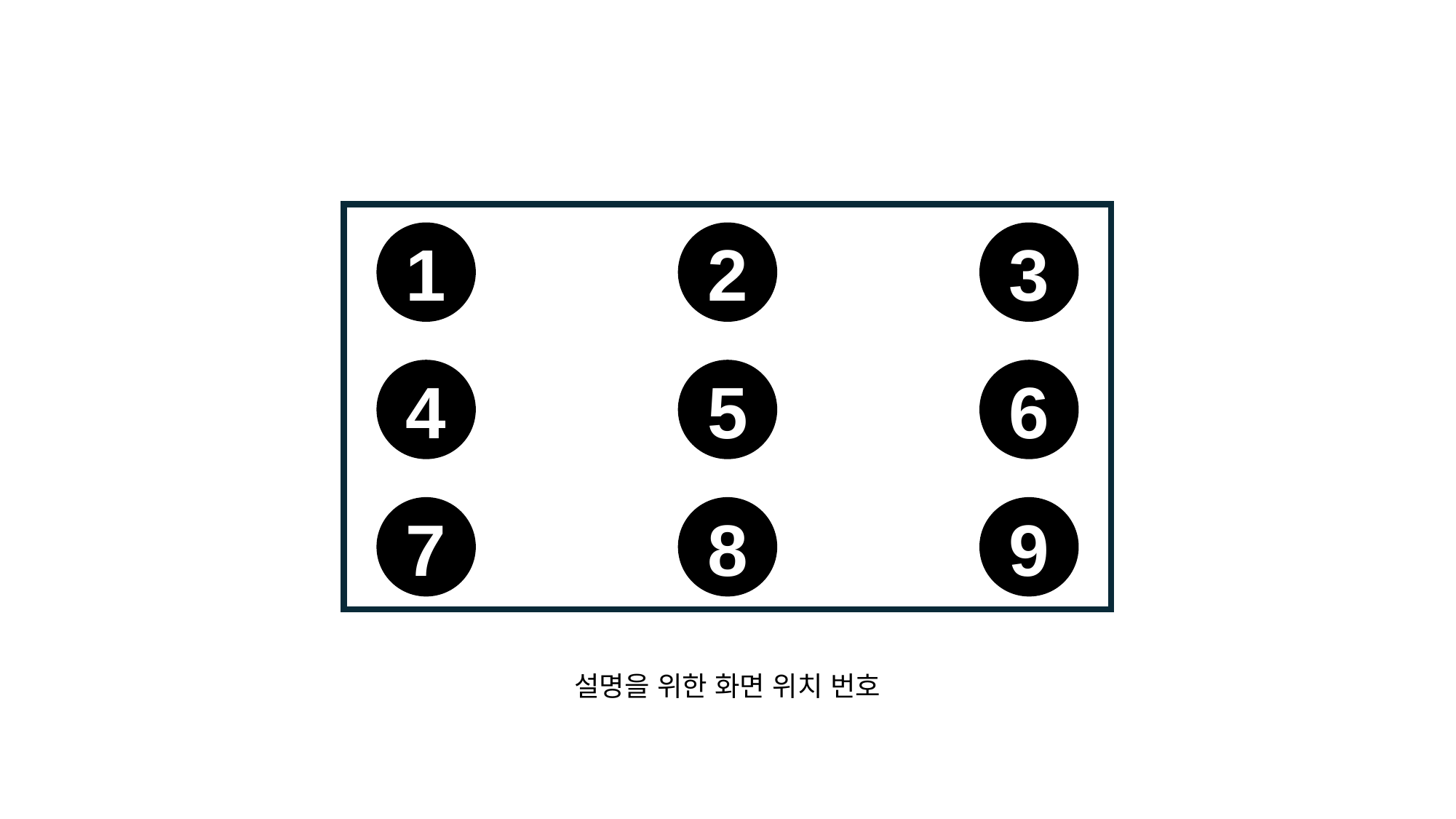

1
2
3
4
5
6
7
8
9
설명을 위한 화면 위치 번호